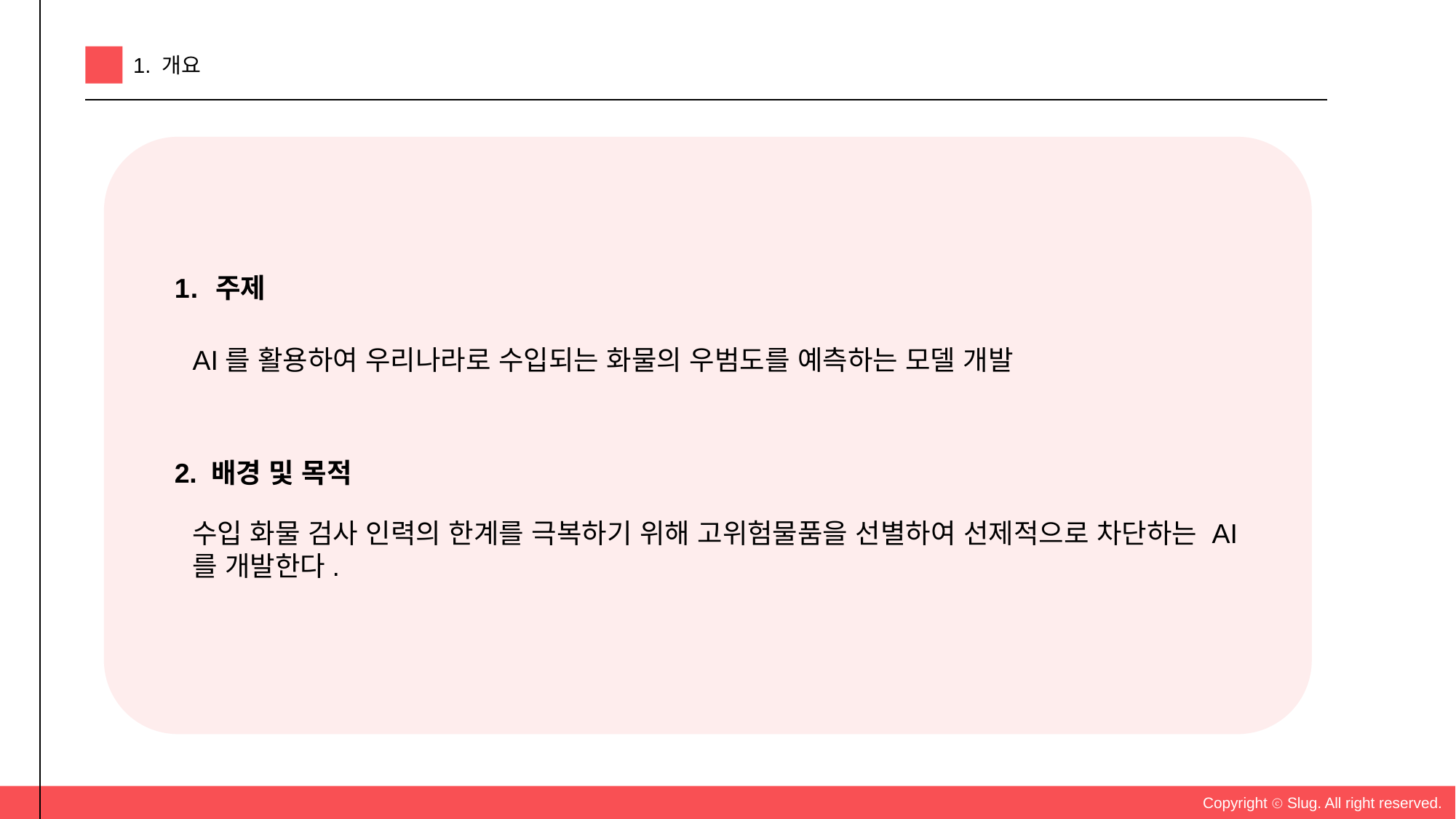

1. 개요

주제
AI를 활용하여 우리나라로 수입되는 화물의 우범도를 예측하는 모델 개발
2. 배경 및 목적
수입 화물 검사 인력의 한계를 극복하기 위해 고위험물품을 선별하여 선제적으로 차단하는 AI를 개발한다.

Copyright ⓒ Slug. All right reserved.